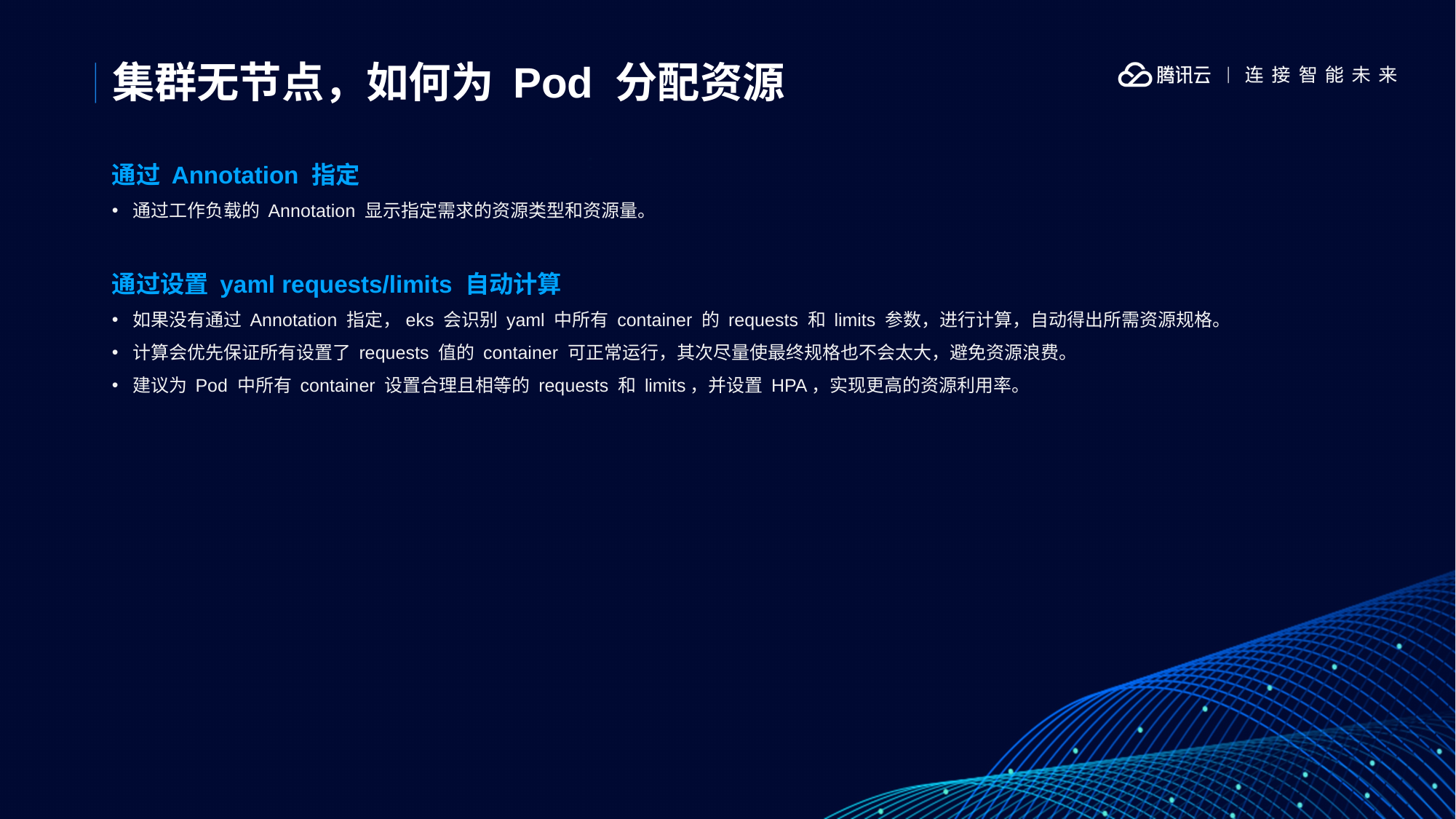

集群无节点，如何为 Pod 分配资源
通过 Annotation 指定
通过工作负载的 Annotation 显示指定需求的资源类型和资源量。

通过设置 yaml requests/limits 自动计算
如果没有通过 Annotation 指定，eks 会识别 yaml 中所有 container 的 requests 和 limits 参数，进行计算，自动得出所需资源规格。
计算会优先保证所有设置了 requests 值的 container 可正常运行，其次尽量使最终规格也不会太大，避免资源浪费。
建议为 Pod 中所有 container 设置合理且相等的 requests 和 limits，并设置 HPA，实现更高的资源利用率。